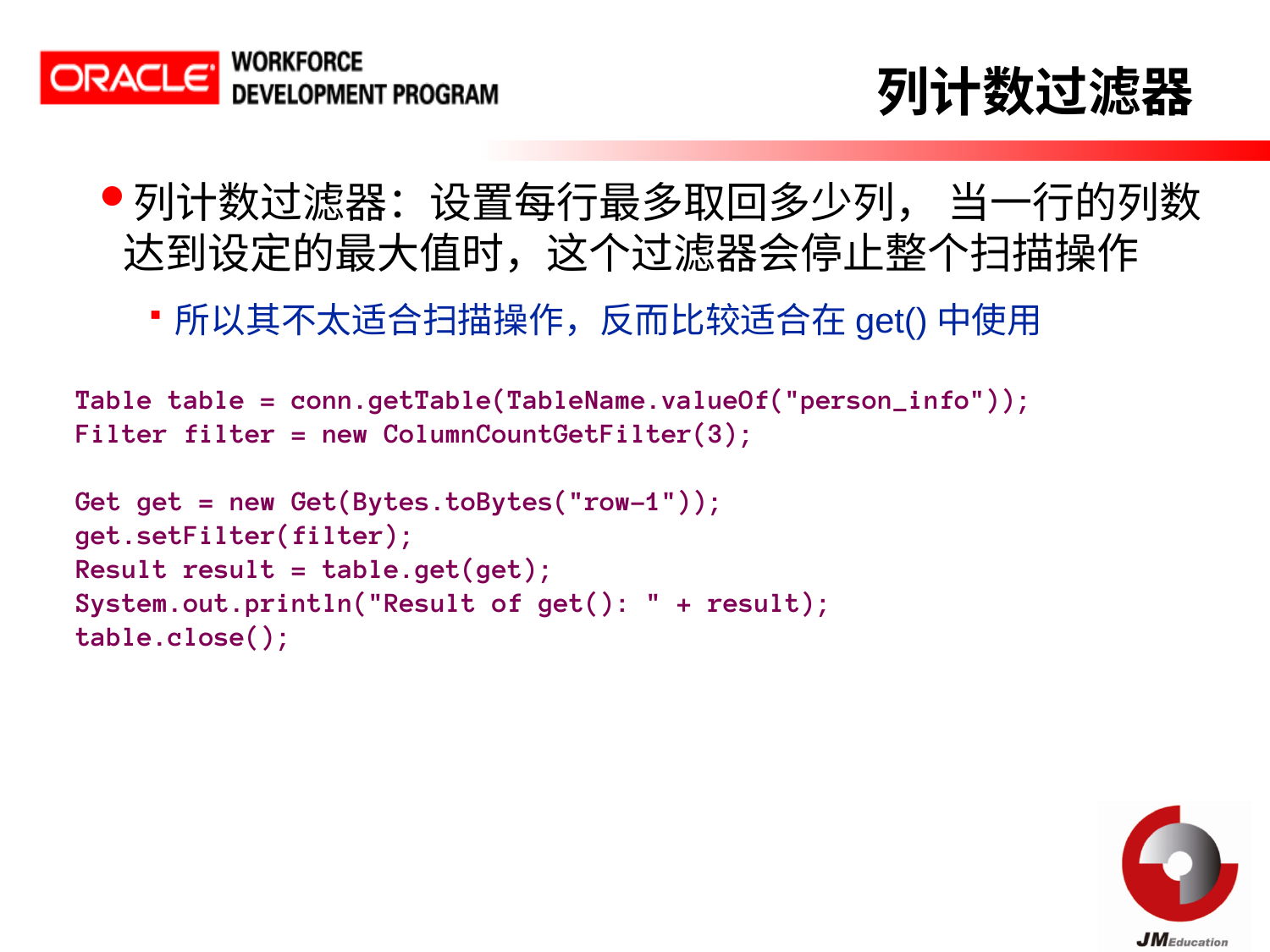

列计数过滤器
列计数过滤器：设置每行最多取回多少列， 当一行的列数达到设定的最大值时，这个过滤器会停止整个扫描操作
所以其不太适合扫描操作，反而比较适合在get()中使用
Table table = conn.getTable(TableName.valueOf("person_info"));
Filter filter = new ColumnCountGetFilter(3);

Get get = new Get(Bytes.toBytes("row-1"));
get.setFilter(filter);
Result result = table.get(get);
System.out.println("Result of get(): " + result);
table.close();